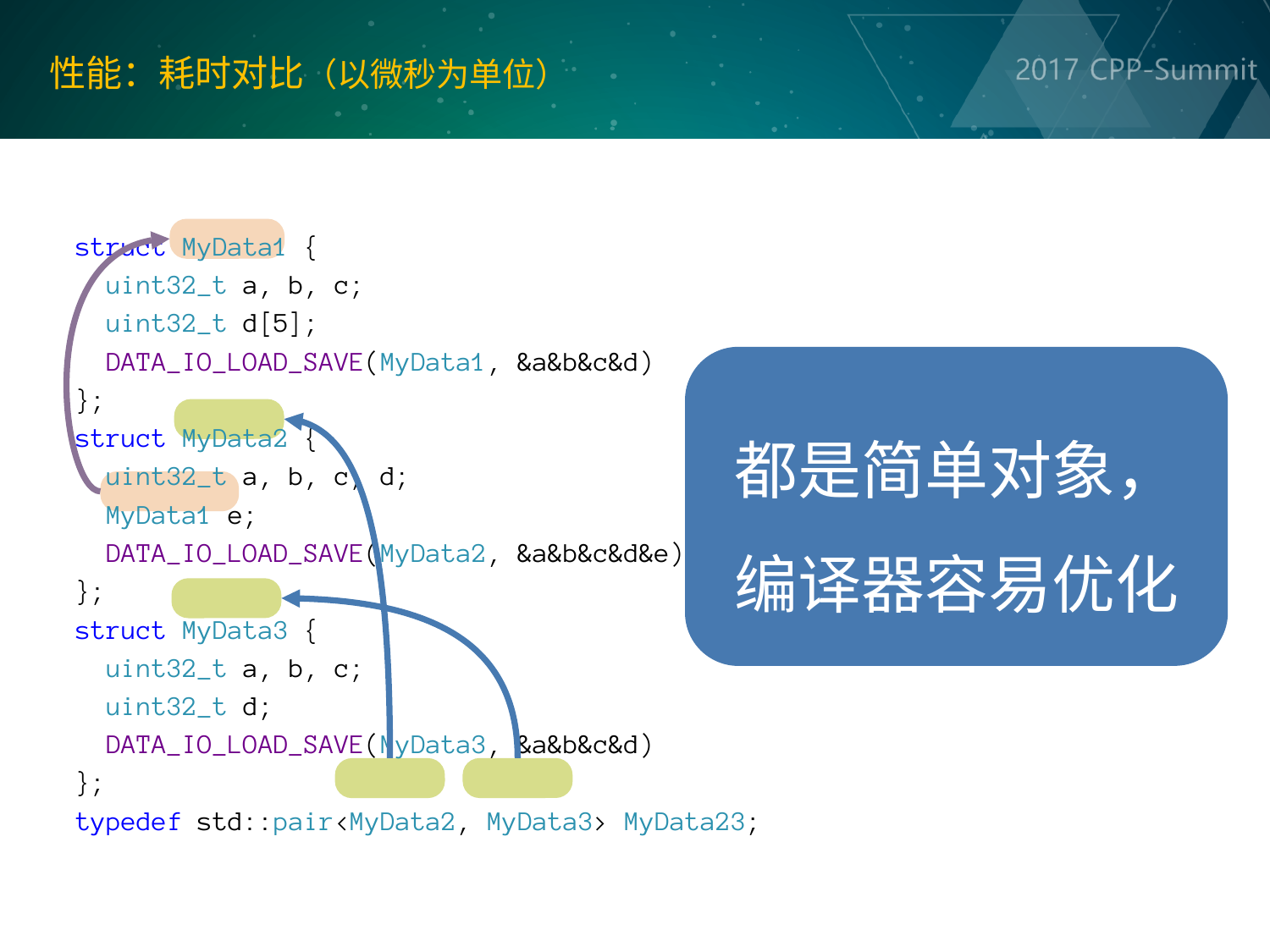

# 性能：耗时对比（以微秒为单位）

struct MyData1 {
  uint32_t a, b, c;
  uint32_t d[5];
  DATA_IO_LOAD_SAVE(MyData1, &a&b&c&d)
};
struct MyData2 {
  uint32_t a, b, c, d;
  MyData1 e;
  DATA_IO_LOAD_SAVE(MyData2, &a&b&c&d&e)
};
struct MyData3 {
  uint32_t a, b, c;
  uint32_t d;
  DATA_IO_LOAD_SAVE(MyData3, &a&b&c&d)
};
typedef std::pair<MyData2, MyData3> MyData23;
都是简单对象，编译器容易优化